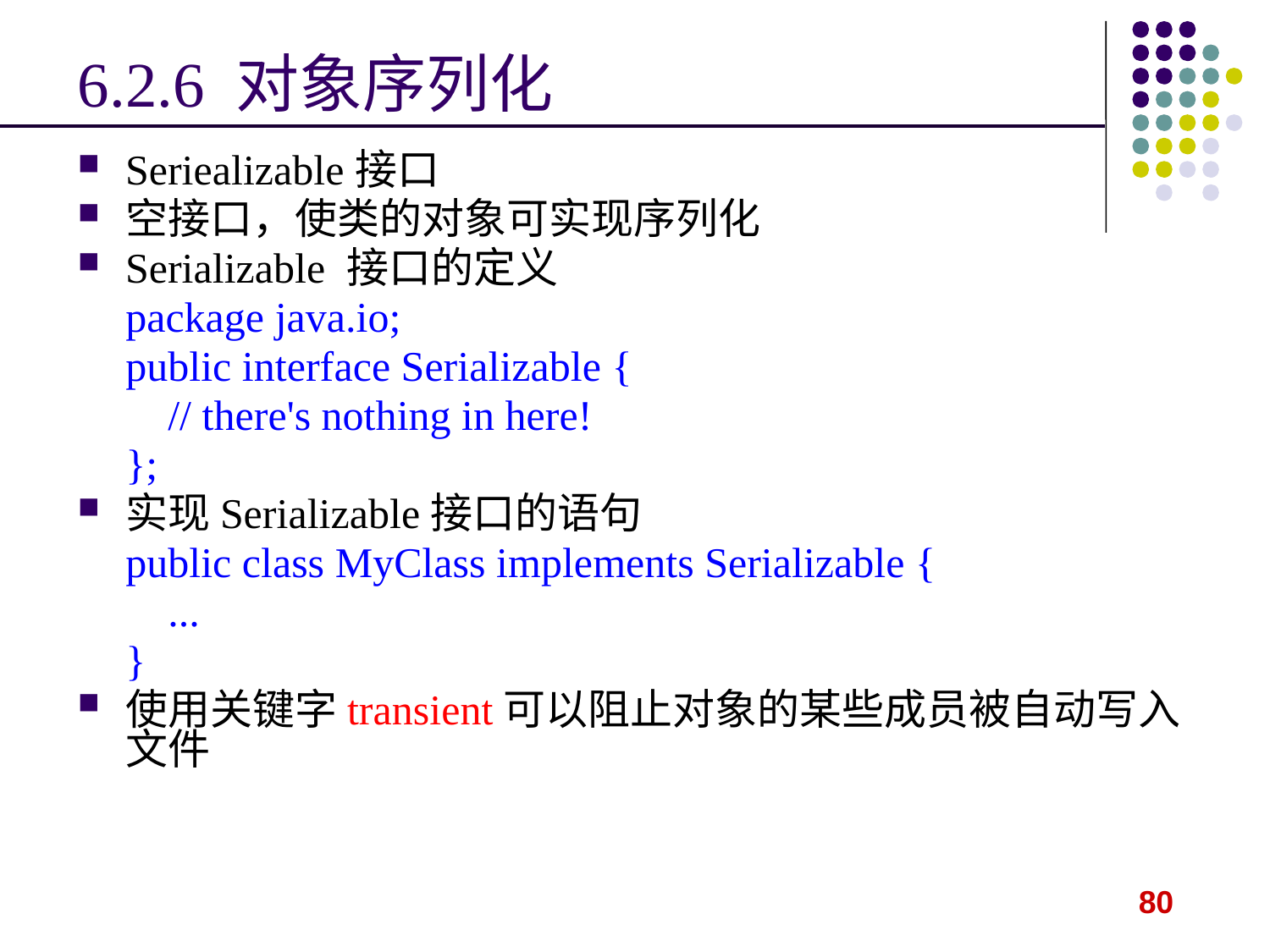

# 6.2.6 对象序列化
Seriealizable接口
空接口，使类的对象可实现序列化
Serializable 接口的定义
package java.io;
public interface Serializable {
    // there's nothing in here!
};
实现Serializable接口的语句
public class MyClass implements Serializable {
    ...
}
使用关键字transient可以阻止对象的某些成员被自动写入文件